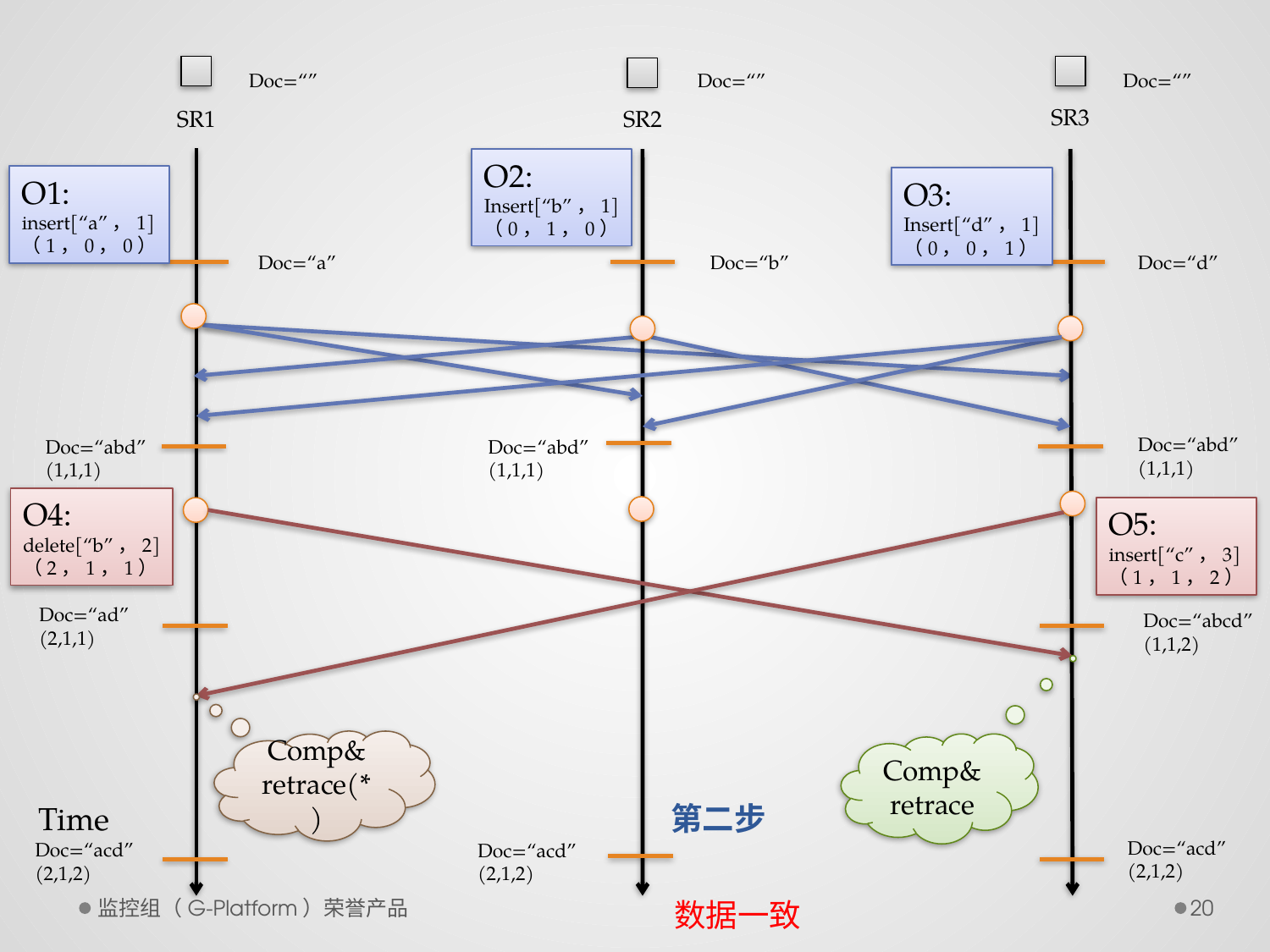

Doc=“”
Doc=“”
Doc=“”
SR3
SR1
SR2
O2:
Insert[“b”，1]
（0，1，0）
O1:
insert[“a”，1]
（1，0，0）
O3:
Insert[“d”，1]
（0，0，1）
Doc=“a”
Doc=“b”
Doc=“d”

Doc=“abd”
(1,1,1)
Doc=“abd”
(1,1,1)
Doc=“abd”
(1,1,1)
O4:
delete[“b”，2]
（2，1，1）

O5:
insert[“c”，3]
（1，1，2）
Doc=“ad”
(2,1,1)
Doc=“abcd”
(1,1,2)
Comp&
retrace(*)
Comp&
retrace
Time
第二步
Doc=“acd”
(2,1,2)
Doc=“acd”
(2,1,2)
Doc=“acd”
(2,1,2)
监控组（G-Platform）荣誉产品
20
数据一致